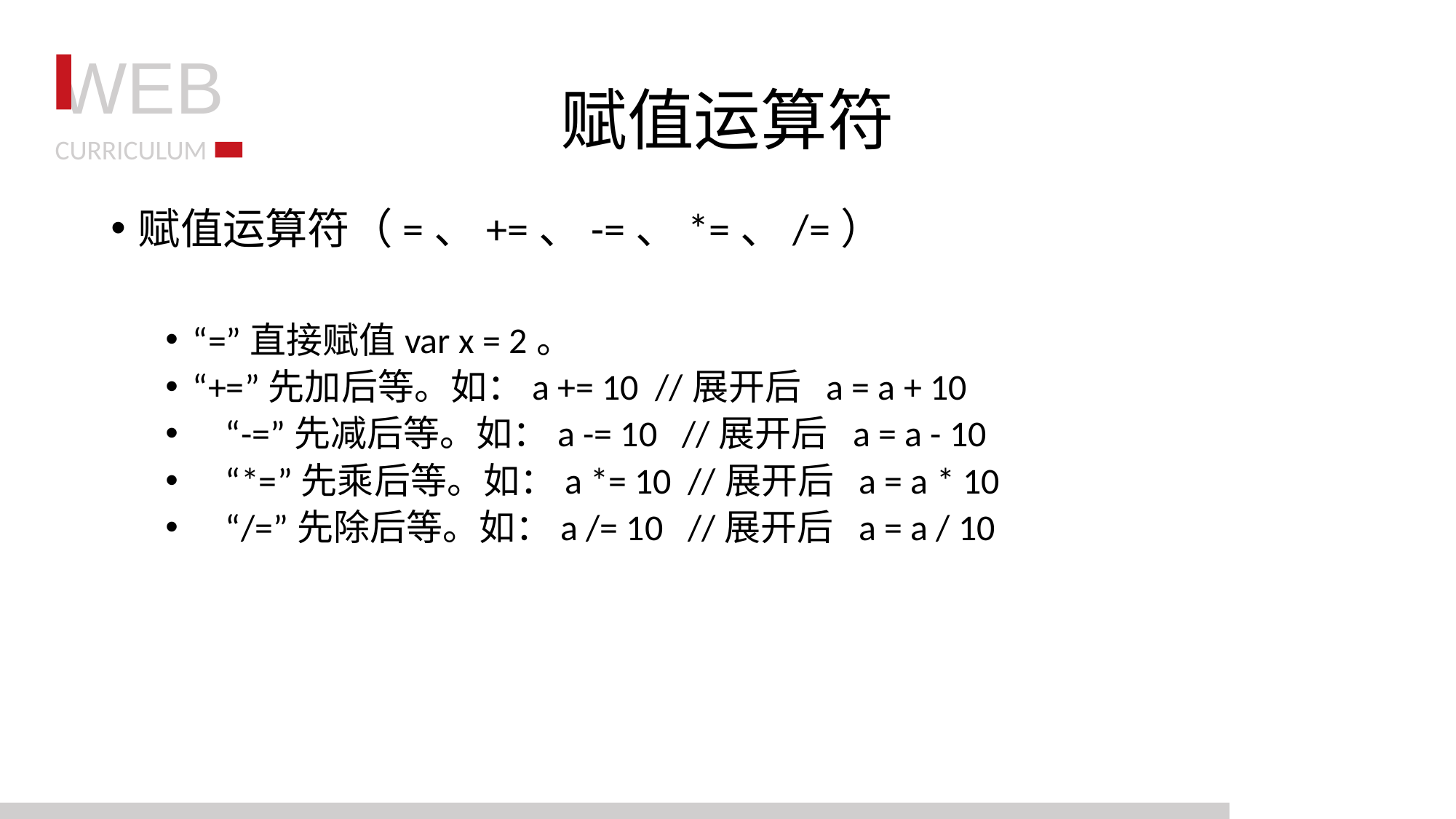

# 赋值运算符
赋值运算符（=、+=、-=、*=、/=）

“=”直接赋值var x = 2。
“+=”先加后等。如：a += 10  //展开后  a = a + 10
    “-=”先减后等。如：a -= 10   //展开后  a = a - 10
    “*=”先乘后等。如：a *= 10  //展开后  a = a * 10
    “/=”先除后等。如：a /= 10   //展开后  a = a / 10